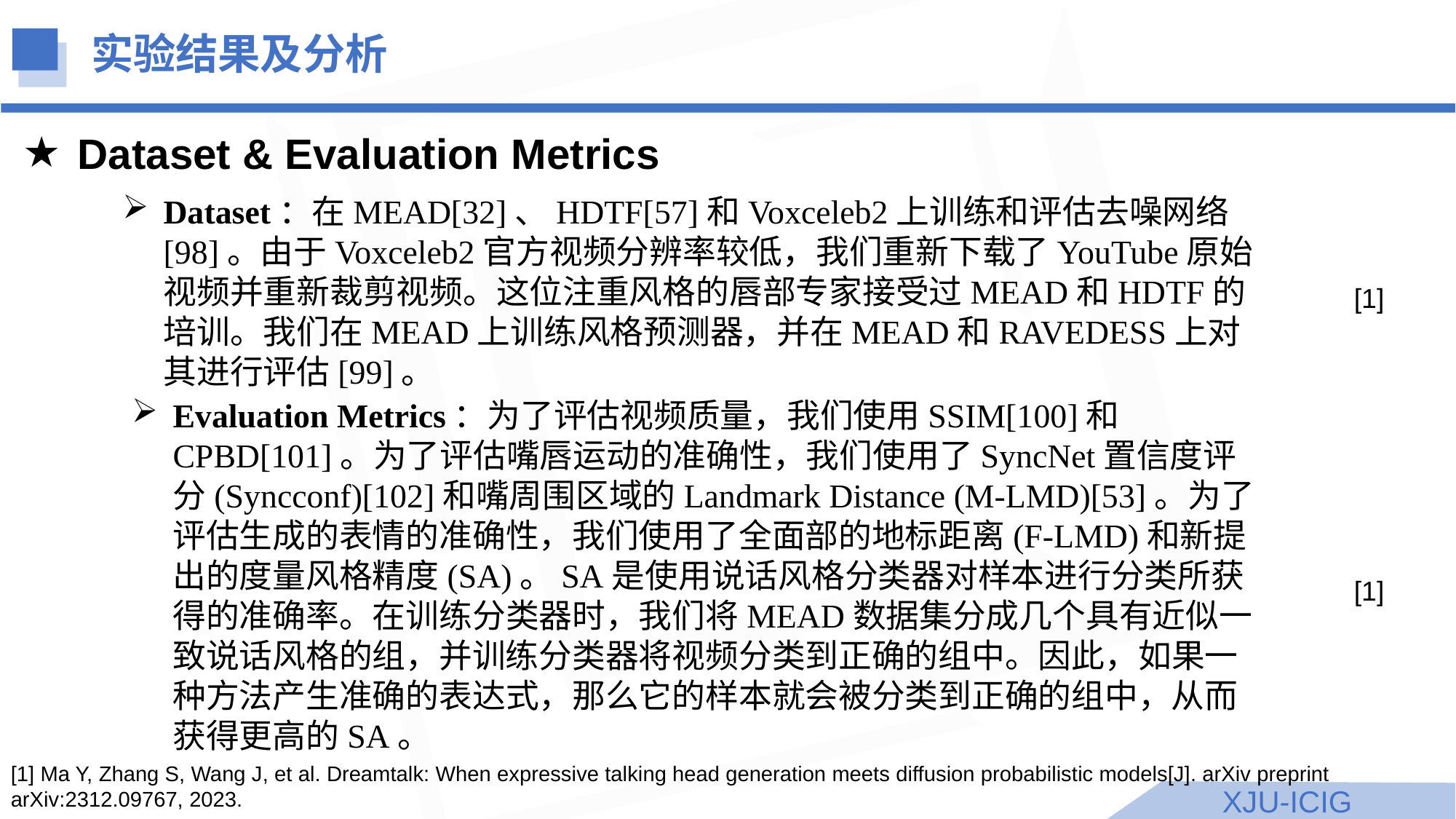

实验结果及分析

Dataset & Evaluation Metrics
Dataset：在MEAD[32]、HDTF[57]和Voxceleb2上训练和评估去噪网络[98]。由于Voxceleb2官方视频分辨率较低，我们重新下载了YouTube原始视频并重新裁剪视频。这位注重风格的唇部专家接受过MEAD和HDTF的培训。我们在MEAD上训练风格预测器，并在MEAD和RAVEDESS上对其进行评估[99]。
[1]
Evaluation Metrics：为了评估视频质量，我们使用SSIM[100]和CPBD[101]。为了评估嘴唇运动的准确性，我们使用了SyncNet置信度评分(Syncconf)[102]和嘴周围区域的Landmark Distance (M-LMD)[53]。为了评估生成的表情的准确性，我们使用了全面部的地标距离(F-LMD)和新提出的度量风格精度(SA)。SA是使用说话风格分类器对样本进行分类所获得的准确率。在训练分类器时，我们将MEAD数据集分成几个具有近似一致说话风格的组，并训练分类器将视频分类到正确的组中。因此，如果一种方法产生准确的表达式，那么它的样本就会被分类到正确的组中，从而获得更高的SA。
[1]
[1] Ma Y, Zhang S, Wang J, et al. Dreamtalk: When expressive talking head generation meets diffusion probabilistic models[J]. arXiv preprint arXiv:2312.09767, 2023.
XJU-ICIG